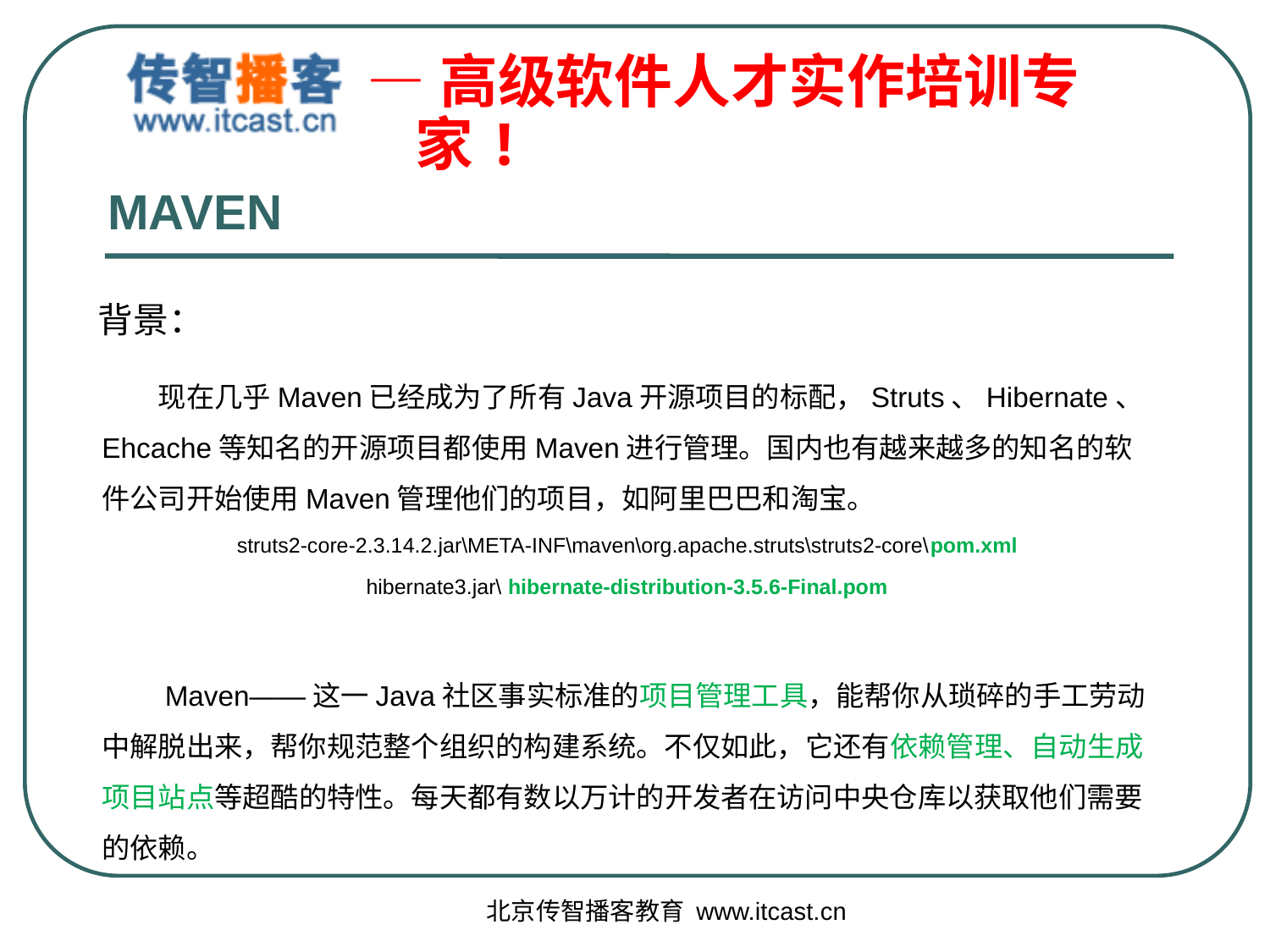

# MAVEN
背景：
　　现在几乎Maven已经成为了所有Java开源项目的标配，Struts、Hibernate、 Ehcache等知名的开源项目都使用Maven进行管理。国内也有越来越多的知名的软件公司开始使用Maven管理他们的项目，如阿里巴巴和淘宝。
struts2-core-2.3.14.2.jar\META-INF\maven\org.apache.struts\struts2-core\pom.xml
hibernate3.jar\ hibernate-distribution-3.5.6-Final.pom

　　Maven——这一Java社区事实标准的项目管理工具，能帮你从琐碎的手工劳动中解脱出来，帮你规范整个组织的构建系统。不仅如此，它还有依赖管理、自动生成项目站点等超酷的特性。每天都有数以万计的开发者在访问中央仓库以获取他们需要的依赖。
北京传智播客教育 www.itcast.cn